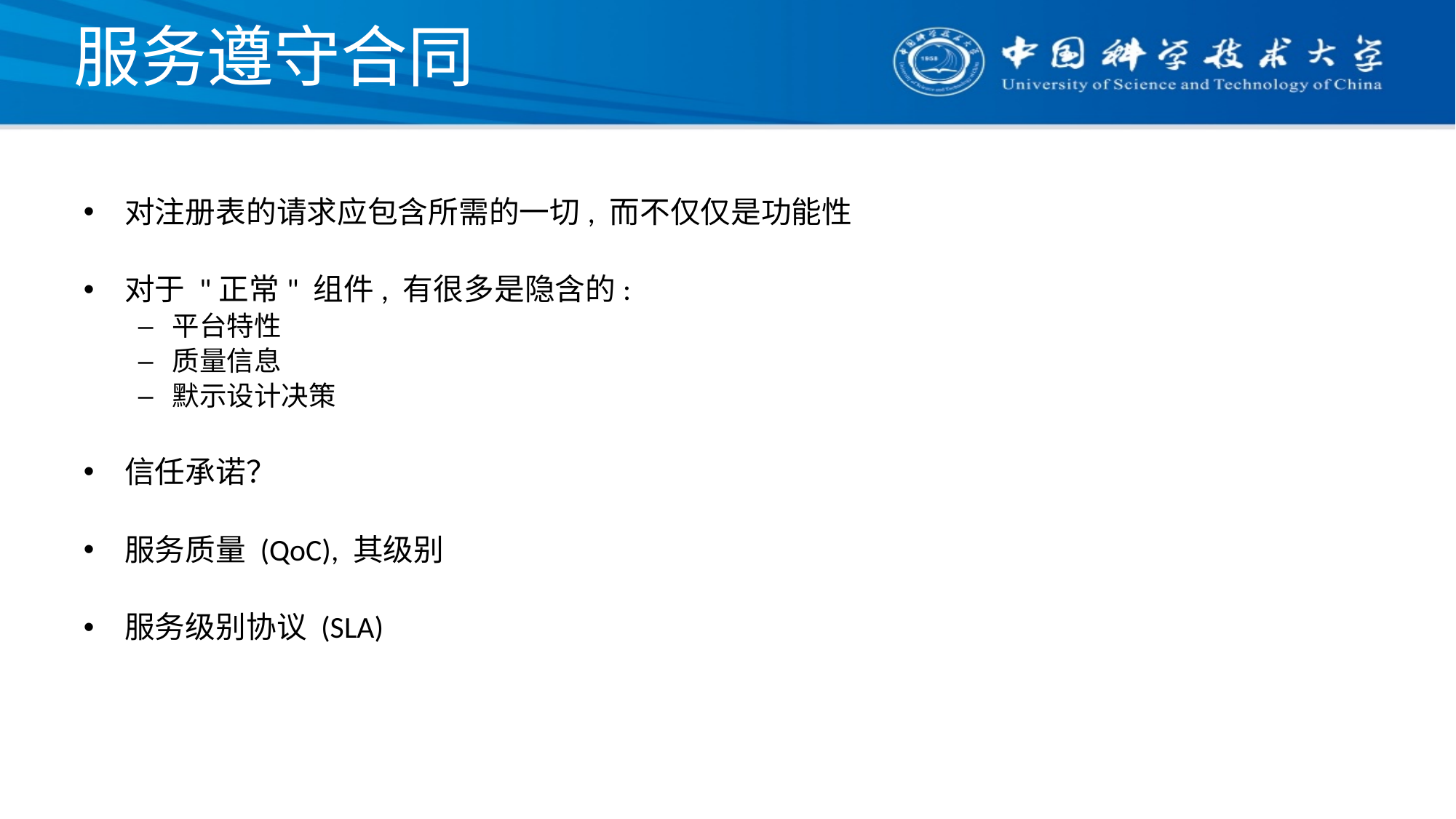

# 服务遵守合同
对注册表的请求应包含所需的一切, 而不仅仅是功能性

对于 "正常" 组件, 有很多是隐含的:
平台特性
质量信息
默示设计决策

信任承诺？

服务质量 (QoC), 其级别

服务级别协议 (SLA)